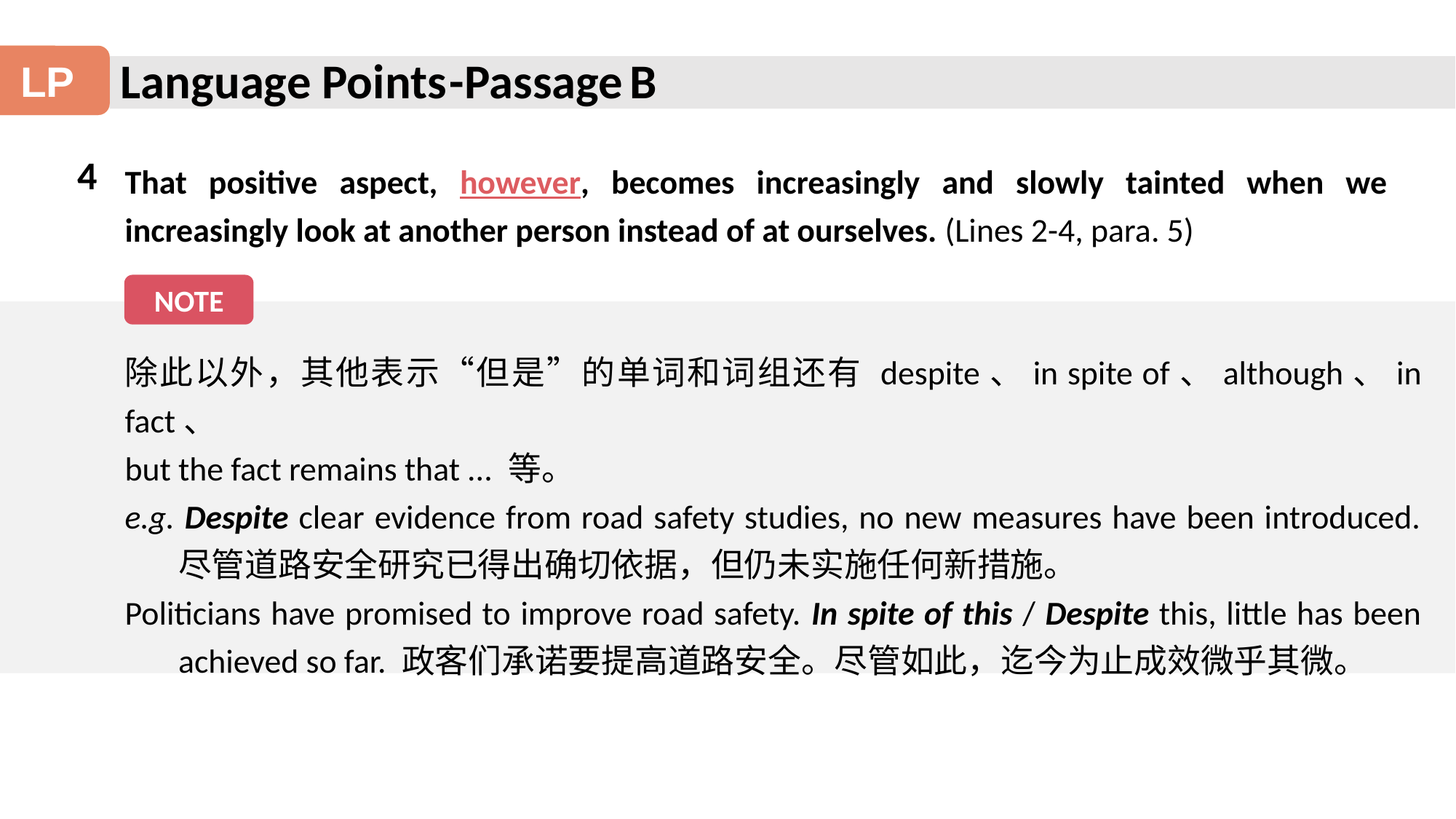

Language Points
-Passage B
LP

4
That positive aspect, however, becomes increasingly and slowly tainted when we increasingly look at another person instead of at ourselves. (Lines 2-4, para. 5)
NOTE

除此以外，其他表示“但是”的单词和词组还有 despite、in spite of、although、in fact、
but the fact remains that ... 等。
e.g. Despite clear evidence from road safety studies, no new measures have been introduced. 尽管道路安全研究已得出确切依据，但仍未实施任何新措施。
Politicians have promised to improve road safety. In spite of this / Despite this, little has been achieved so far. 政客们承诺要提高道路安全。尽管如此，迄今为止成效微乎其微。